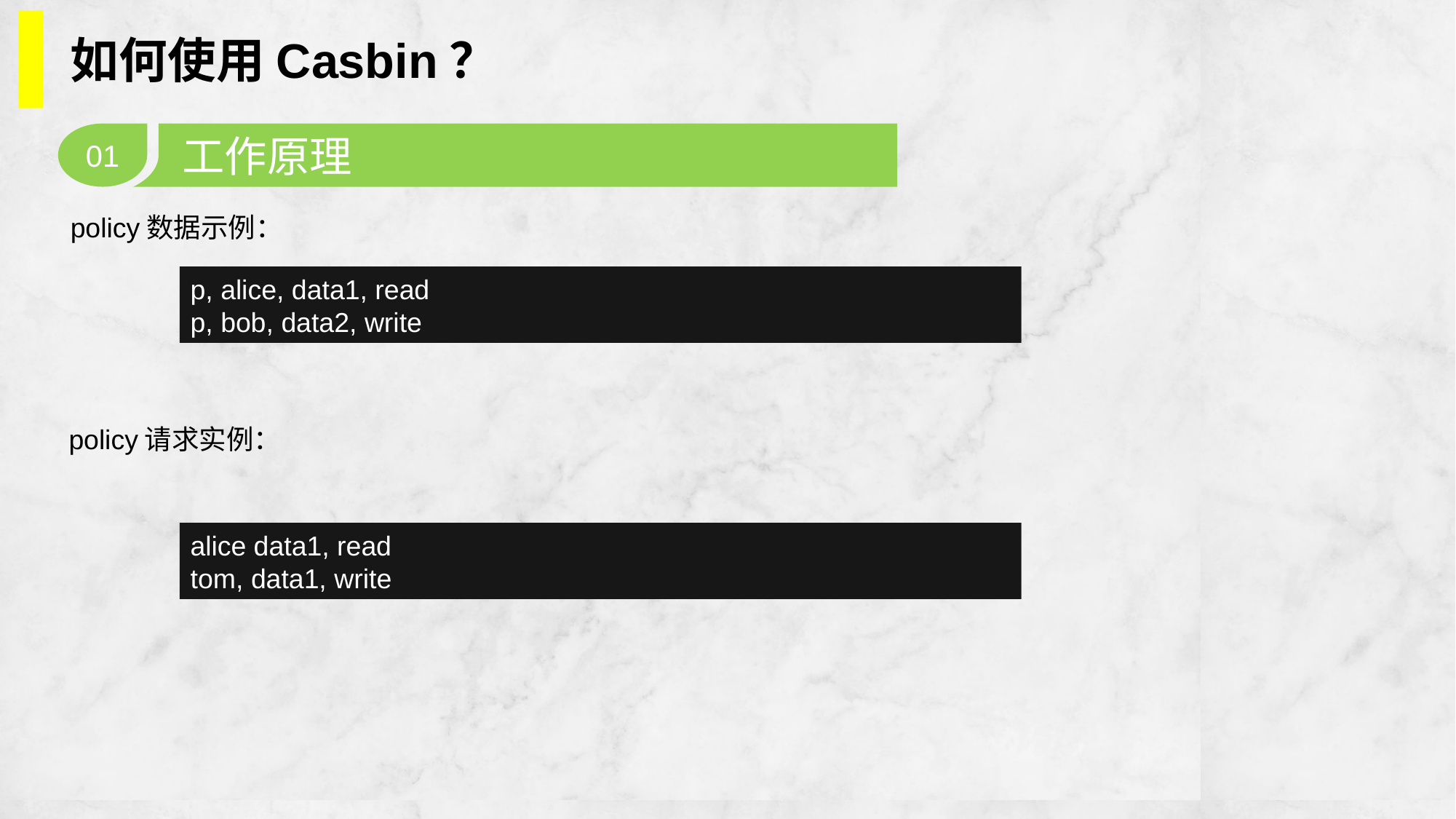

如何使用Casbin？
01
   工作原理
policy数据示例：
p, alice, data1, read
p, bob, data2, write
policy请求实例：
alice data1, read
tom, data1, write